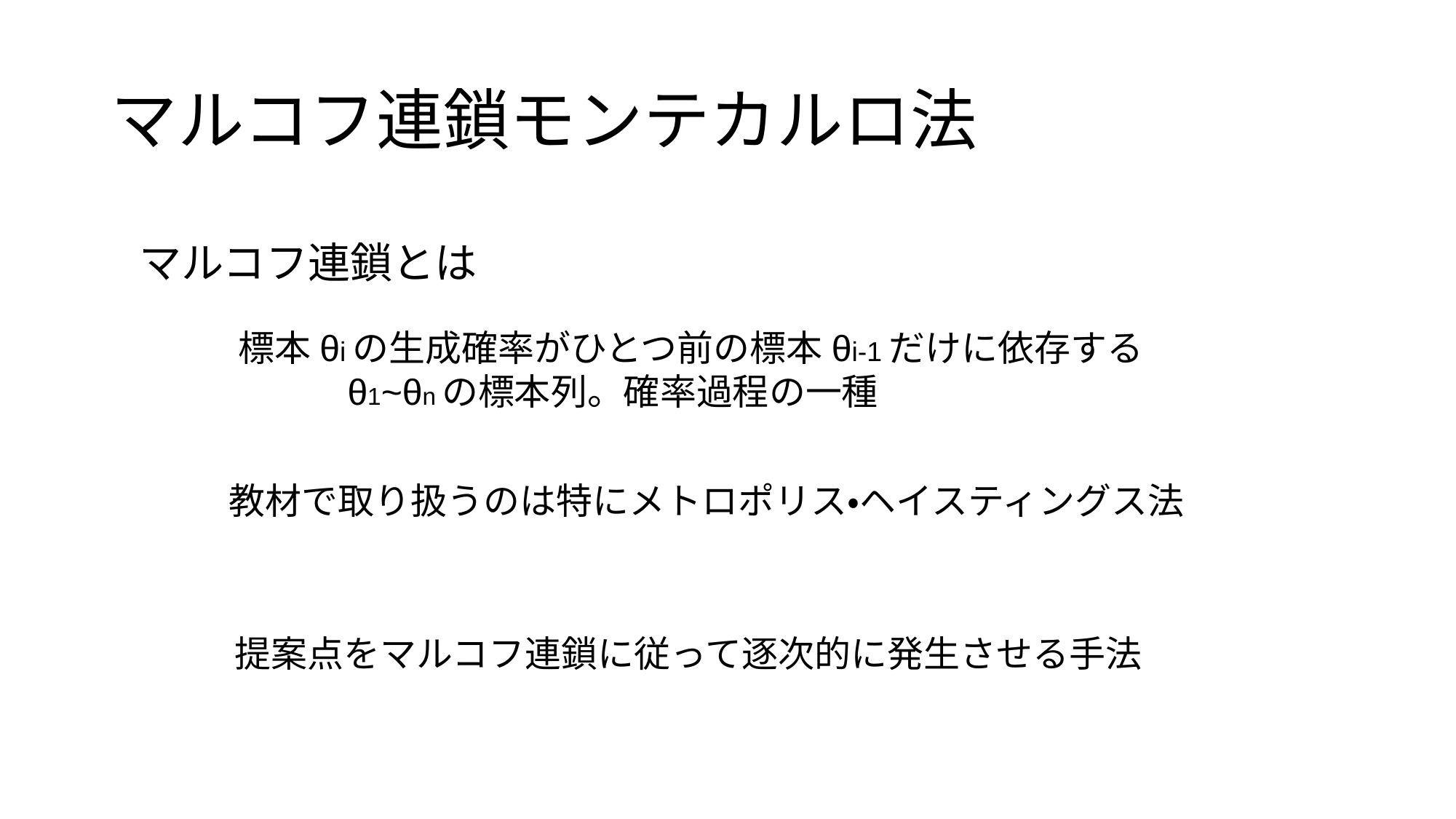

# マルコフ連鎖モンテカルロ法
マルコフ連鎖とは
標本θiの生成確率がひとつ前の標本θi-1だけに依存する
	θ1~θnの標本列。確率過程の一種
教材で取り扱うのは特にメトロポリス・ヘイスティングス法
提案点をマルコフ連鎖に従って逐次的に発生させる手法